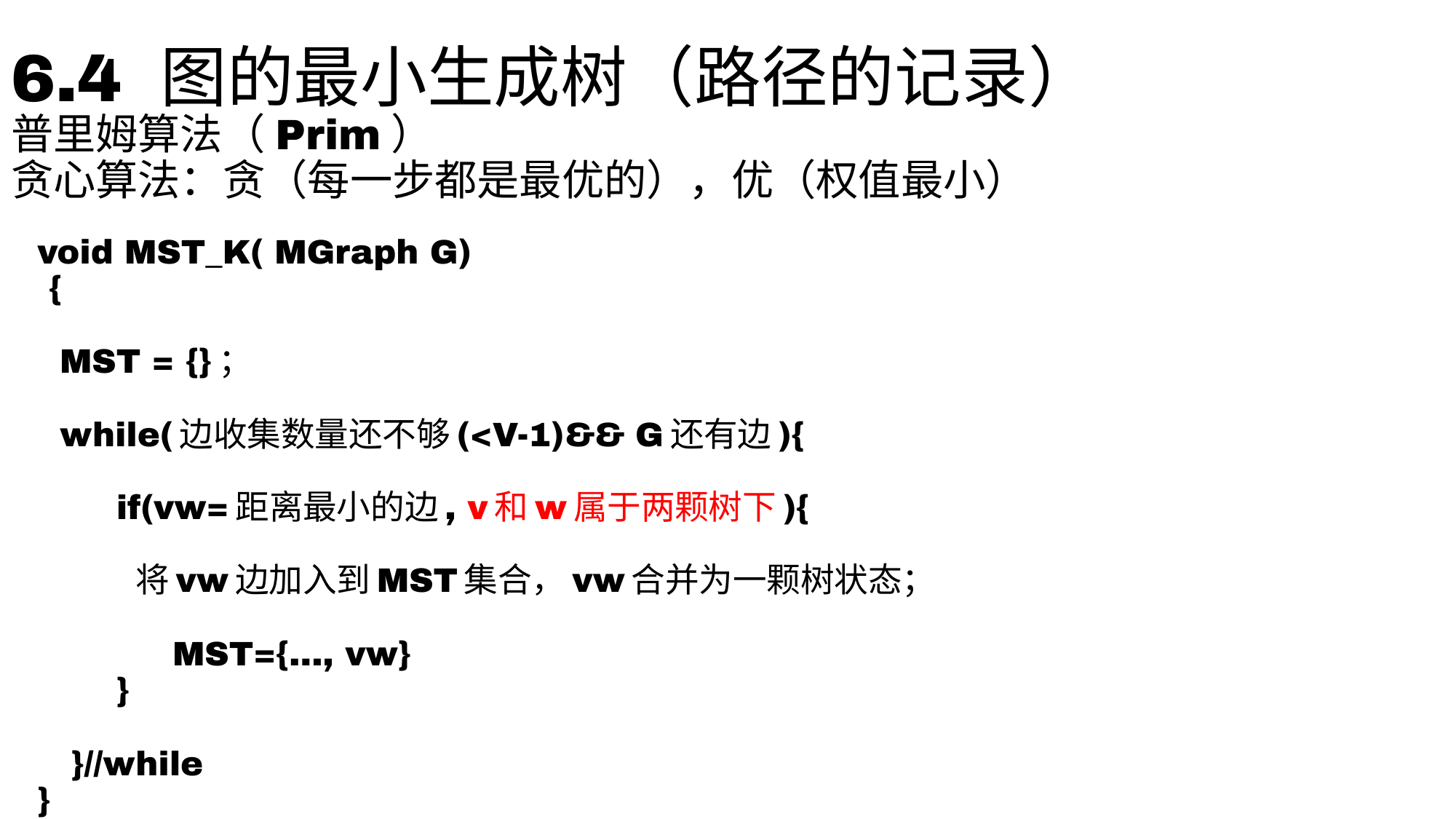

6.4 图的最小生成树（路径的记录）

普里姆算法（Prim）
贪心算法：贪（每一步都是最优的），优（权值最小）
void MST_K( MGraph G)
 {

  MST = {}；

  while(边收集数量还不够(<V-1)&& G还有边){

       if(vw=距离最小的边, v和w属于两颗树下){

            将vw边加入到MST集合，vw合并为一颗树状态；

            MST={…, vw}
       }

   }//while
}